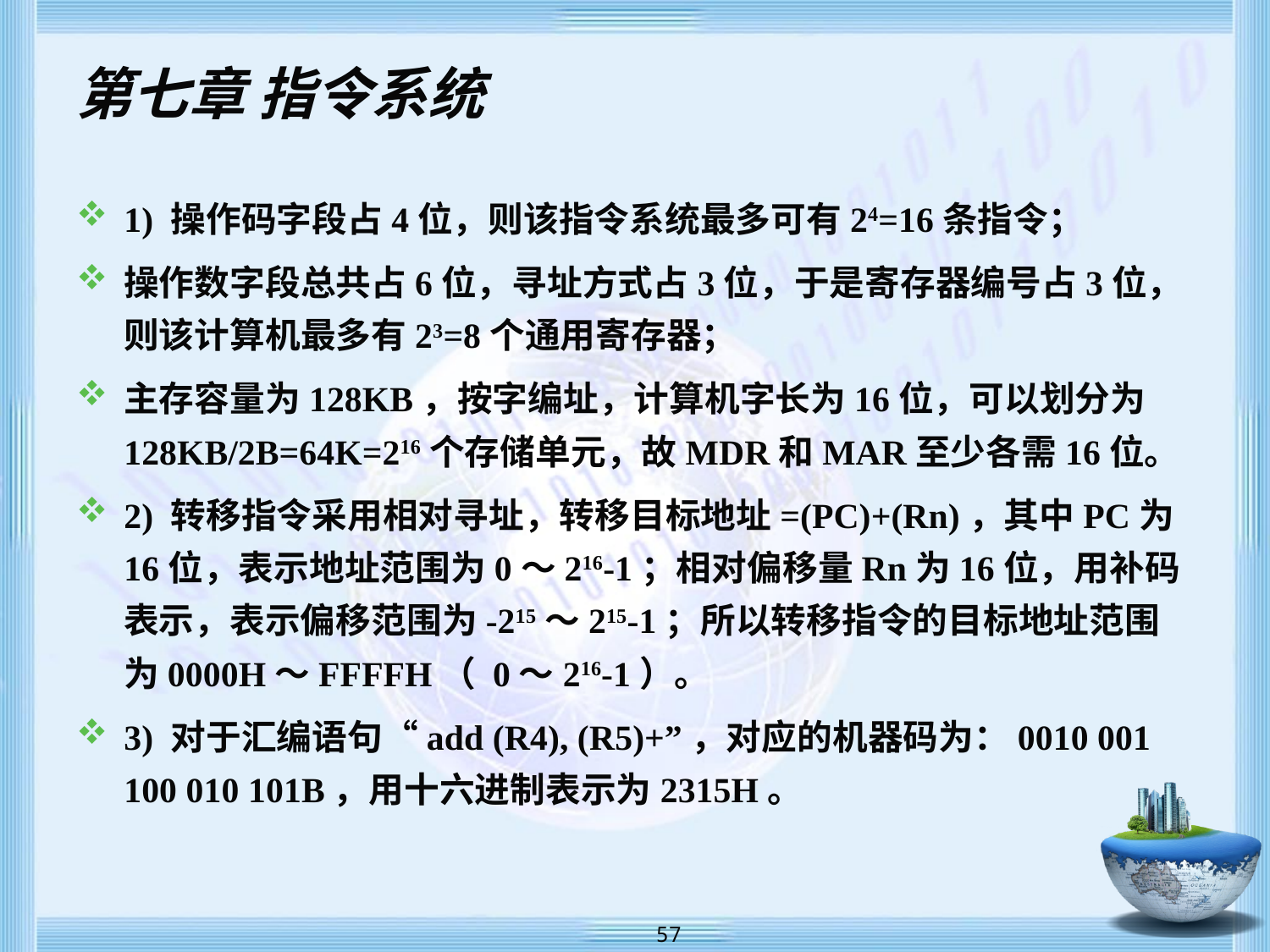

# 第七章 指令系统
1) 操作码字段占4位，则该指令系统最多可有24=16条指令；
操作数字段总共占6位，寻址方式占3位，于是寄存器编号占3位，则该计算机最多有23=8个通用寄存器；
主存容量为128KB，按字编址，计算机字长为16位，可以划分为128KB/2B=64K=216个存储单元，故MDR和MAR至少各需16位。
2) 转移指令采用相对寻址，转移目标地址=(PC)+(Rn)，其中PC为16位，表示地址范围为0～216-1；相对偏移量Rn为16位，用补码表示，表示偏移范围为-215～215-1；所以转移指令的目标地址范围为0000H～FFFFH（ 0～216-1）。
3) 对于汇编语句“add (R4), (R5)+”，对应的机器码为：0010 001 100 010 101B，用十六进制表示为2315H。
    57